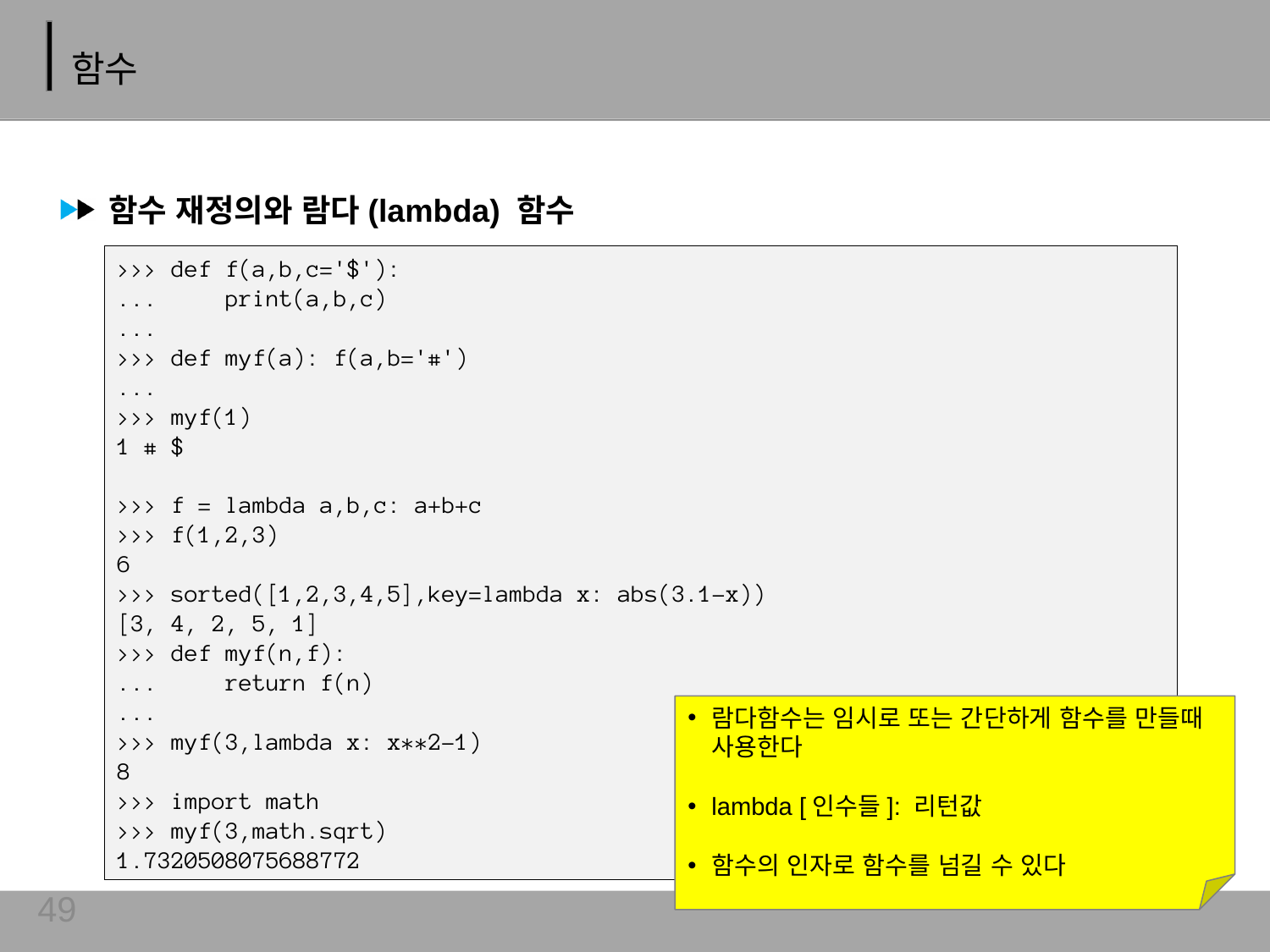

# 함수
함수 재정의와 람다(lambda) 함수
>>> def f(a,b,c='$'):
...     print(a,b,c)
...
>>> def myf(a): f(a,b='#')
...
>>> myf(1)
1 # $

>>> f = lambda a,b,c: a+b+c
>>> f(1,2,3)
6
>>> sorted([1,2,3,4,5],key=lambda x: abs(3.1-x))
[3, 4, 2, 5, 1]
>>> def myf(n,f):
...     return f(n)
...
>>> myf(3,lambda x: x**2-1)
8
>>> import math
>>> myf(3,math.sqrt)
1.7320508075688772
람다함수는 임시로 또는 간단하게 함수를 만들때 사용한다

lambda [인수들]: 리턴값

함수의 인자로 함수를 넘길 수 있다
49